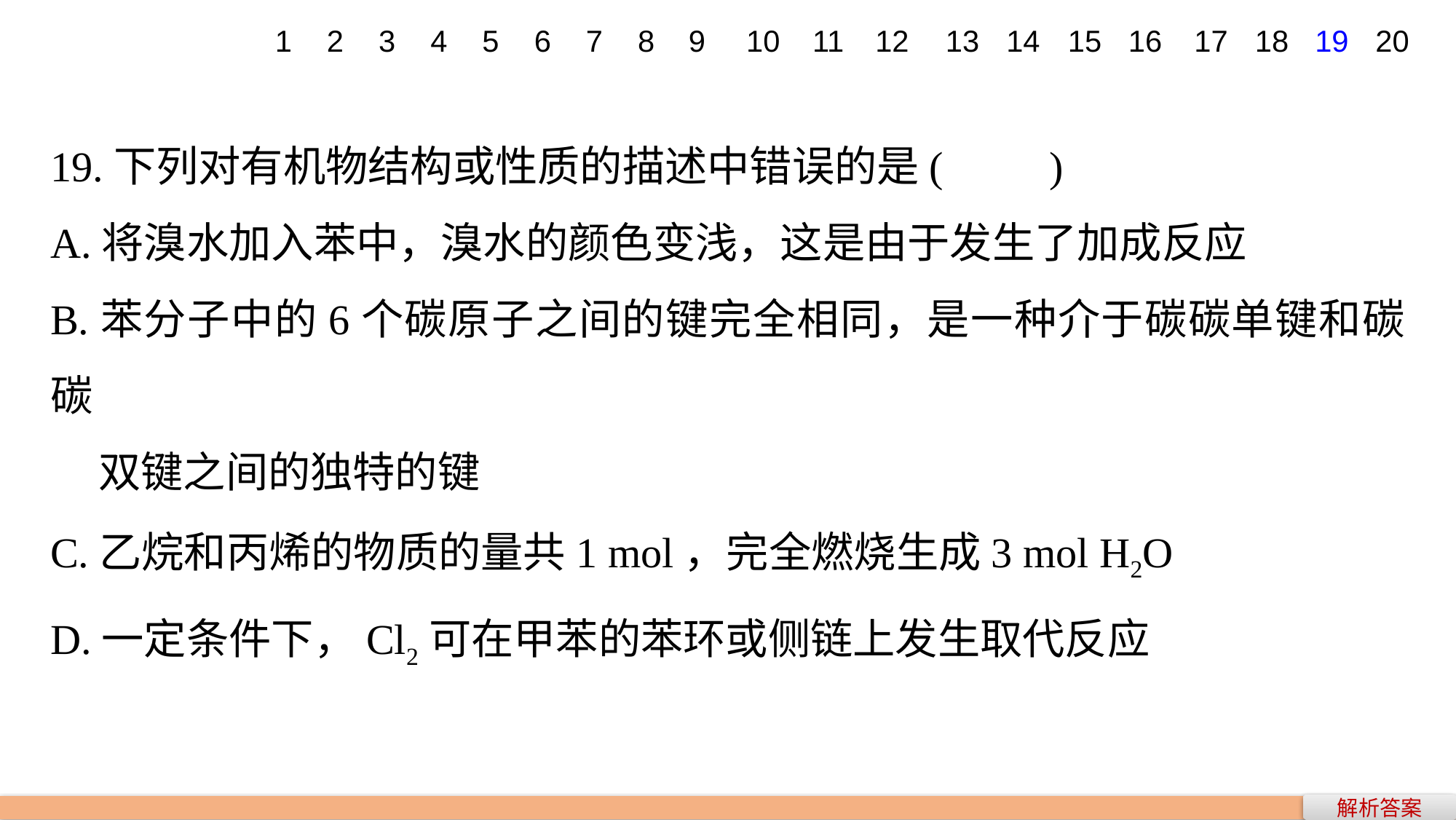

1
2
3
4
5
6
7
8
9
10
11
12
13
14
15
16
17
18
19
20
19.下列对有机物结构或性质的描述中错误的是(　　)
A.将溴水加入苯中，溴水的颜色变浅，这是由于发生了加成反应
B.苯分子中的6个碳原子之间的键完全相同，是一种介于碳碳单键和碳碳
    双键之间的独特的键
C.乙烷和丙烯的物质的量共1 mol，完全燃烧生成3 mol H2O
D.一定条件下，Cl2可在甲苯的苯环或侧链上发生取代反应
解析答案